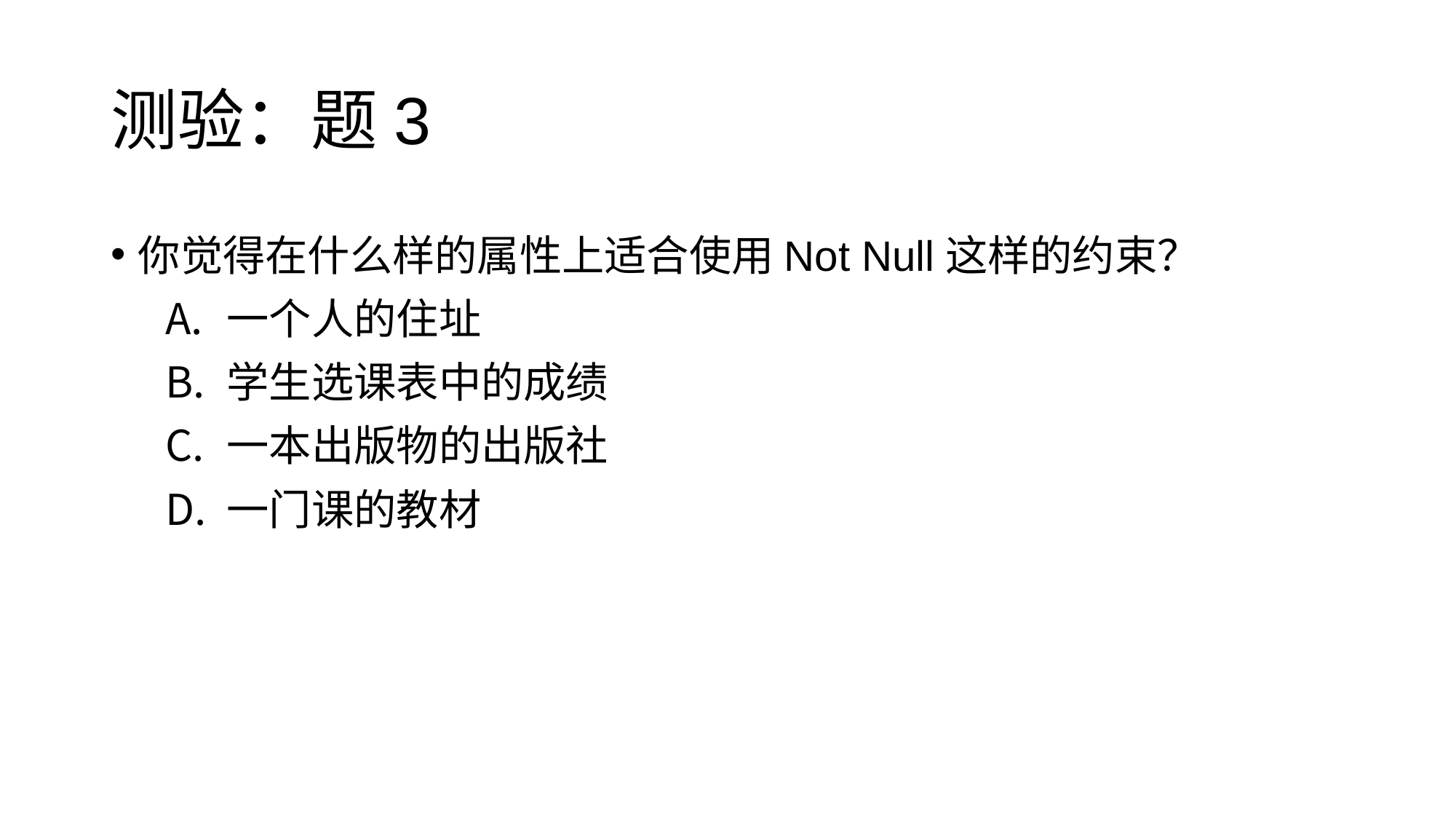

# 测验：题3
你觉得在什么样的属性上适合使用Not Null这样的约束？
一个人的住址
学生选课表中的成绩
一本出版物的出版社
一门课的教材